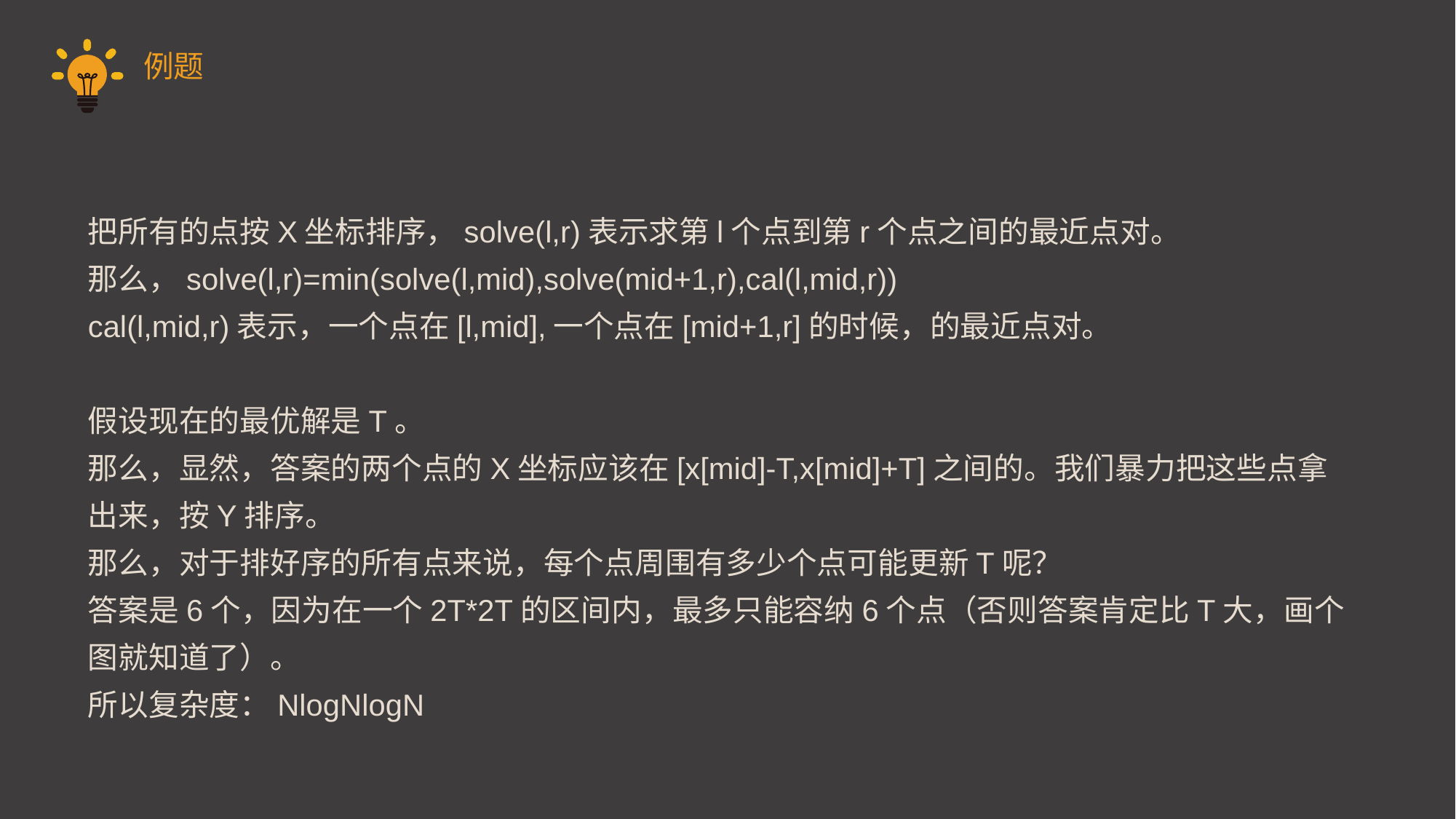

例题
把所有的点按X坐标排序，solve(l,r)表示求第l个点到第r个点之间的最近点对。
那么，solve(l,r)=min(solve(l,mid),solve(mid+1,r),cal(l,mid,r))
cal(l,mid,r)表示，一个点在[l,mid],一个点在[mid+1,r]的时候，的最近点对。

假设现在的最优解是T。
那么，显然，答案的两个点的X坐标应该在[x[mid]-T,x[mid]+T]之间的。我们暴力把这些点拿出来，按Y排序。
那么，对于排好序的所有点来说，每个点周围有多少个点可能更新T呢？
答案是6个，因为在一个2T*2T的区间内，最多只能容纳6个点（否则答案肯定比T大，画个图就知道了）。
所以复杂度：NlogNlogN